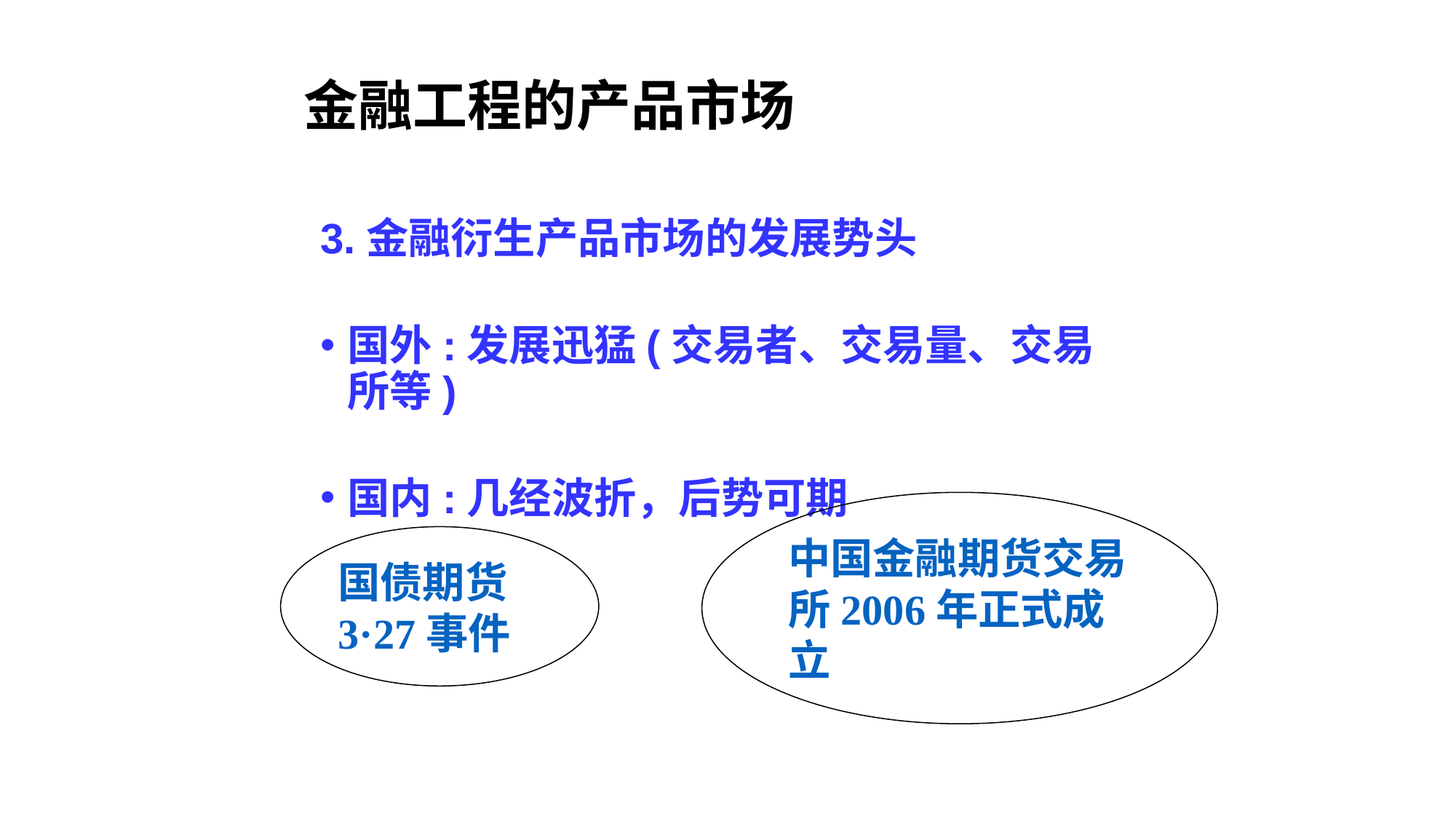

金融工程的产品市场
3.金融衍生产品市场的发展势头

国外:发展迅猛(交易者、交易量、交易所等)

国内:几经波折，后势可期
国债期货3·27事件
中国金融期货交易所2006年正式成立